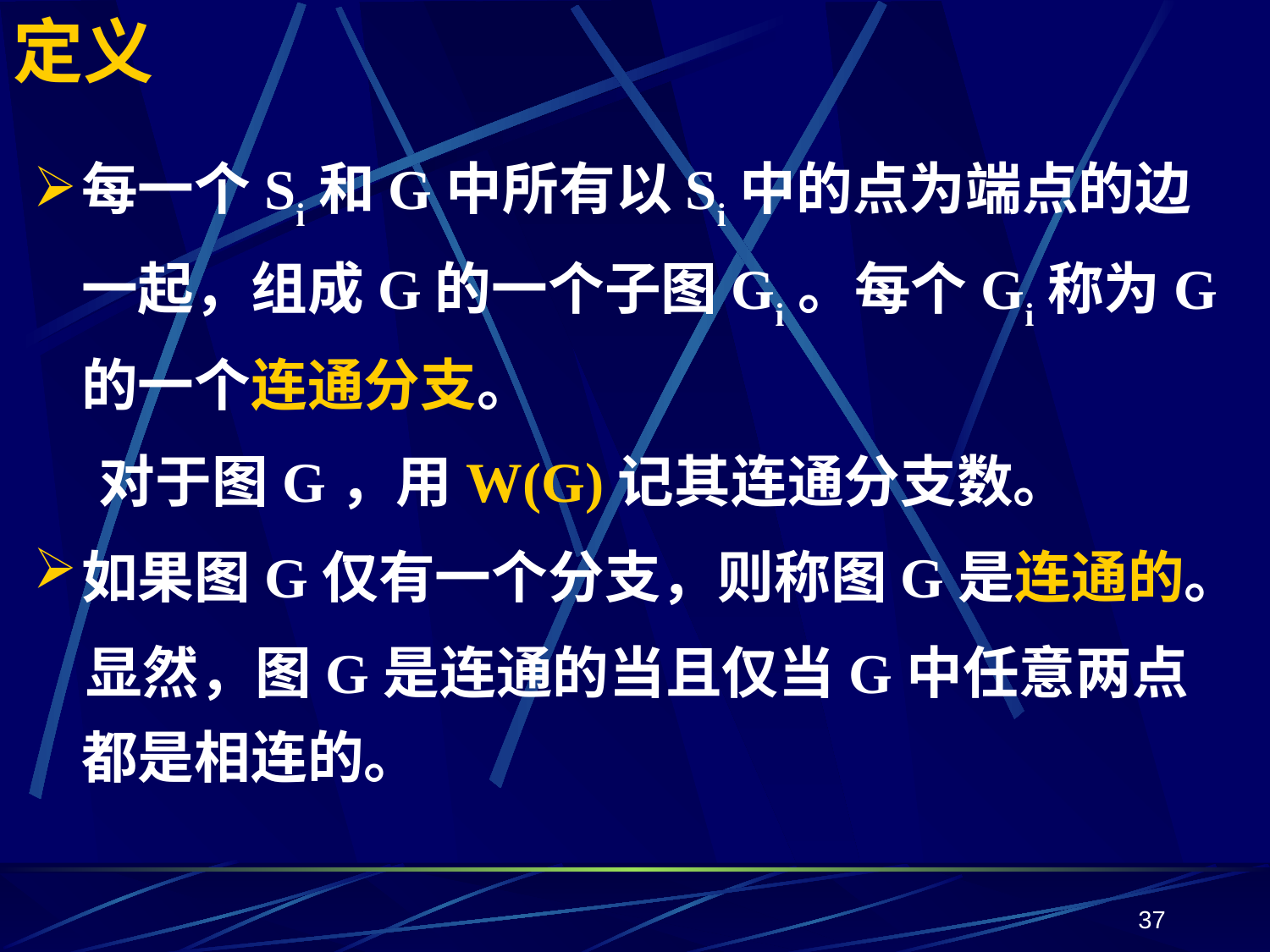

# 定义
每一个Si和G中所有以Si中的点为端点的边一起，组成G的一个子图Gi。每个Gi称为G的一个连通分支。
    对于图G，用W(G)记其连通分支数。
如果图G仅有一个分支，则称图G是连通的。
   显然，图G是连通的当且仅当G中任意两点都是相连的。

37